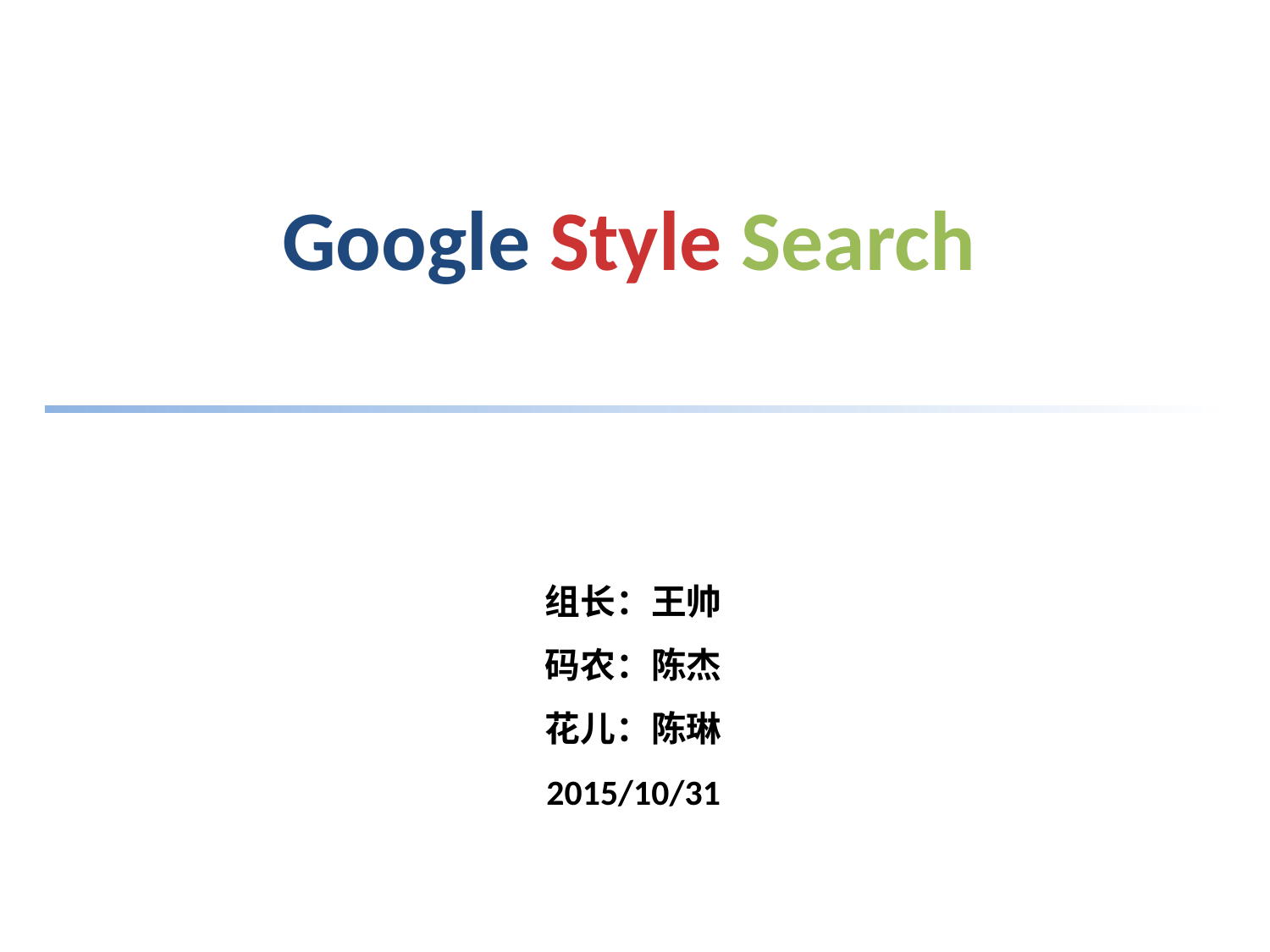

Google Style Search

组长：王帅
码农：陈杰
花儿：陈琳
2015/10/31